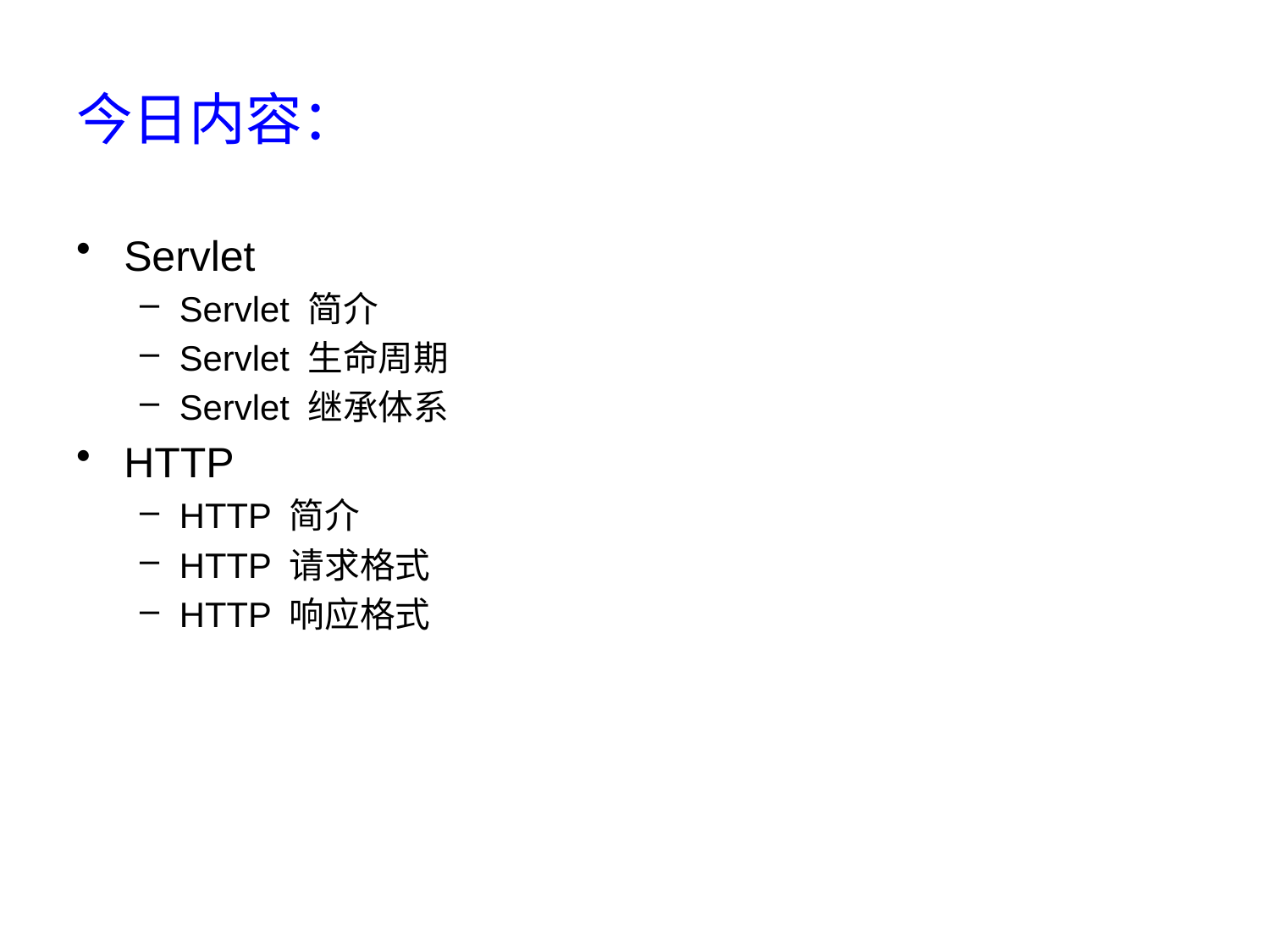

# 今日内容：
Servlet
Servlet 简介
Servlet 生命周期
Servlet 继承体系
HTTP
HTTP 简介
HTTP 请求格式
HTTP 响应格式